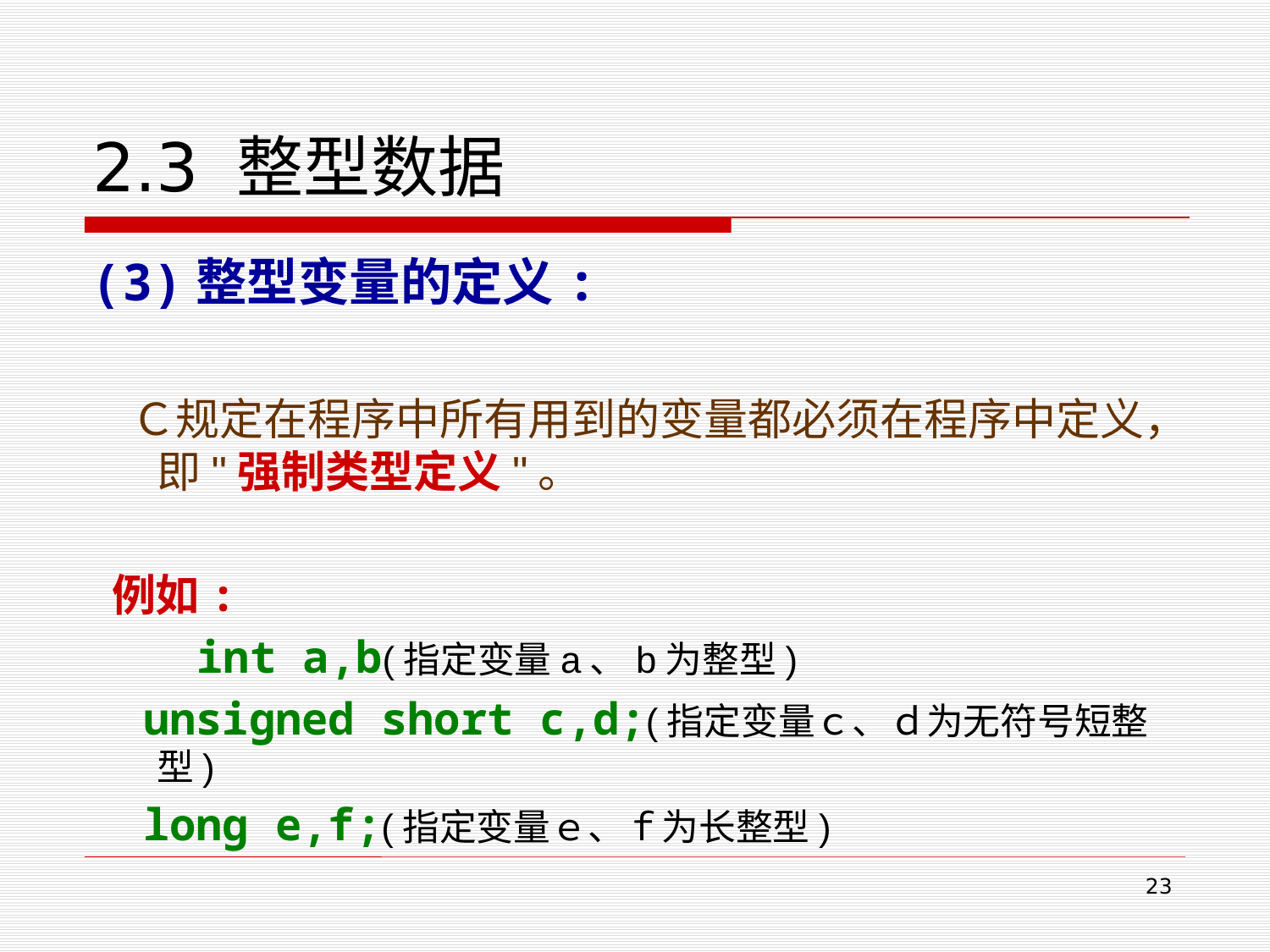

# 2.3 整型数据
(3)整型变量的定义:

   Ｃ规定在程序中所有用到的变量都必须在程序中定义，即"强制类型定义"。

 例如:
    int a,b(指定变量a、b为整型)
     unsigned short c,d;(指定变量ｃ、ｄ为无符号短整型)
     long e,f;(指定变量ｅ、ｆ为长整型)

23